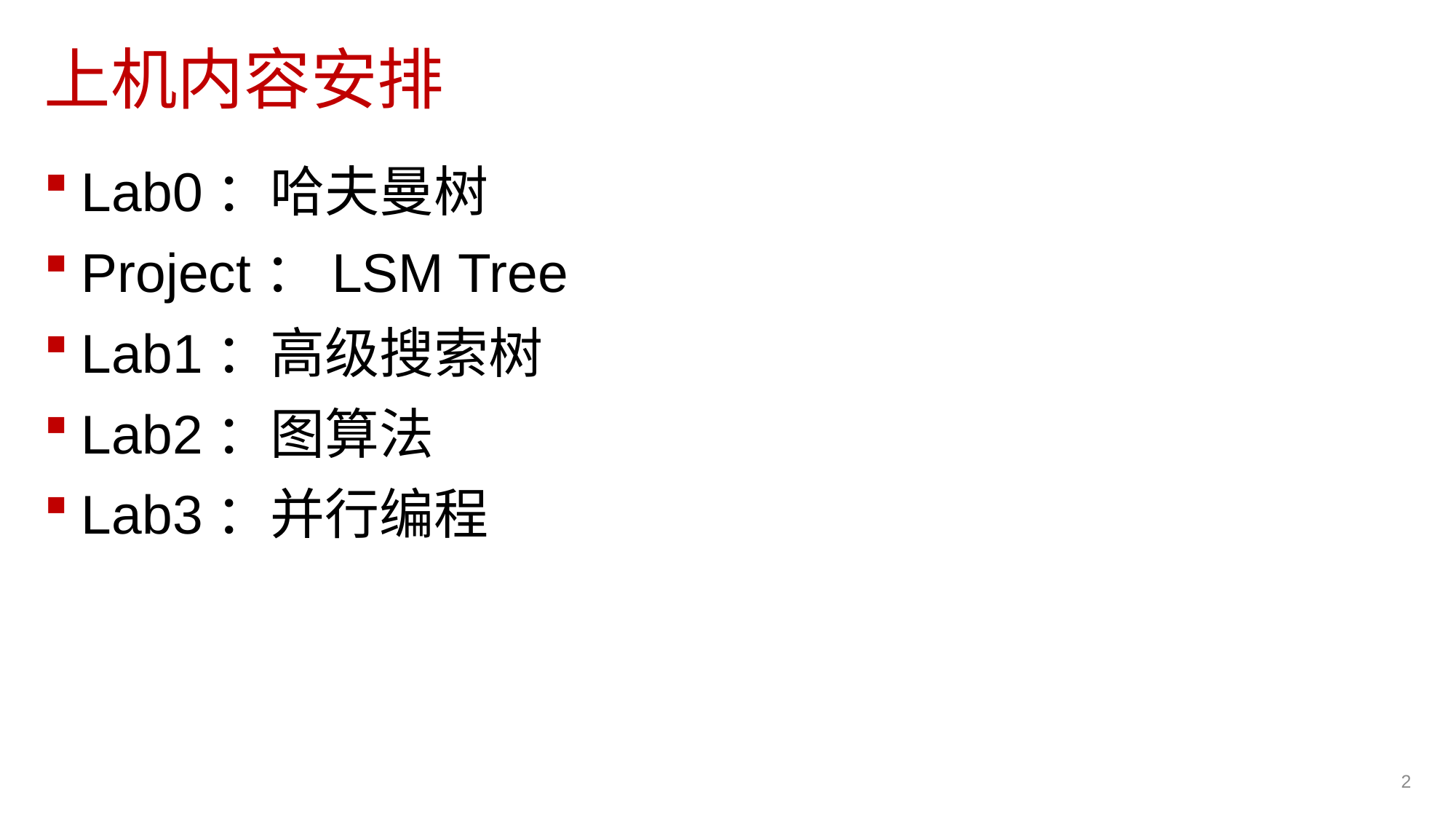

# 上机内容安排
Lab0：哈夫曼树
Project：LSM Tree
Lab1：高级搜索树
Lab2：图算法
Lab3：并行编程
2